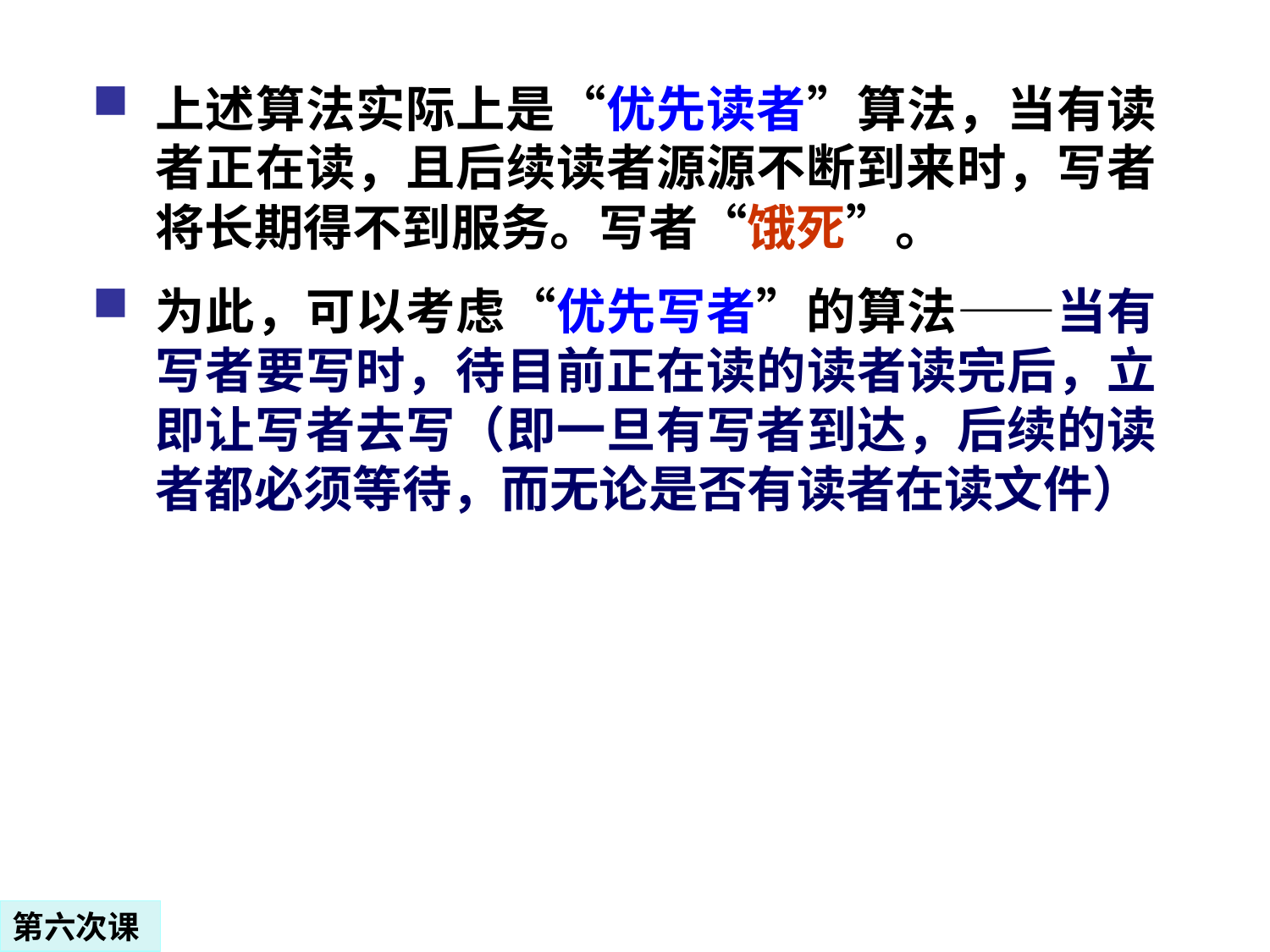

上述算法实际上是“优先读者”算法，当有读者正在读，且后续读者源源不断到来时，写者将长期得不到服务。写者“饿死”。
为此，可以考虑“优先写者”的算法——当有写者要写时，待目前正在读的读者读完后，立即让写者去写（即一旦有写者到达，后续的读者都必须等待，而无论是否有读者在读文件）
120
第六次课